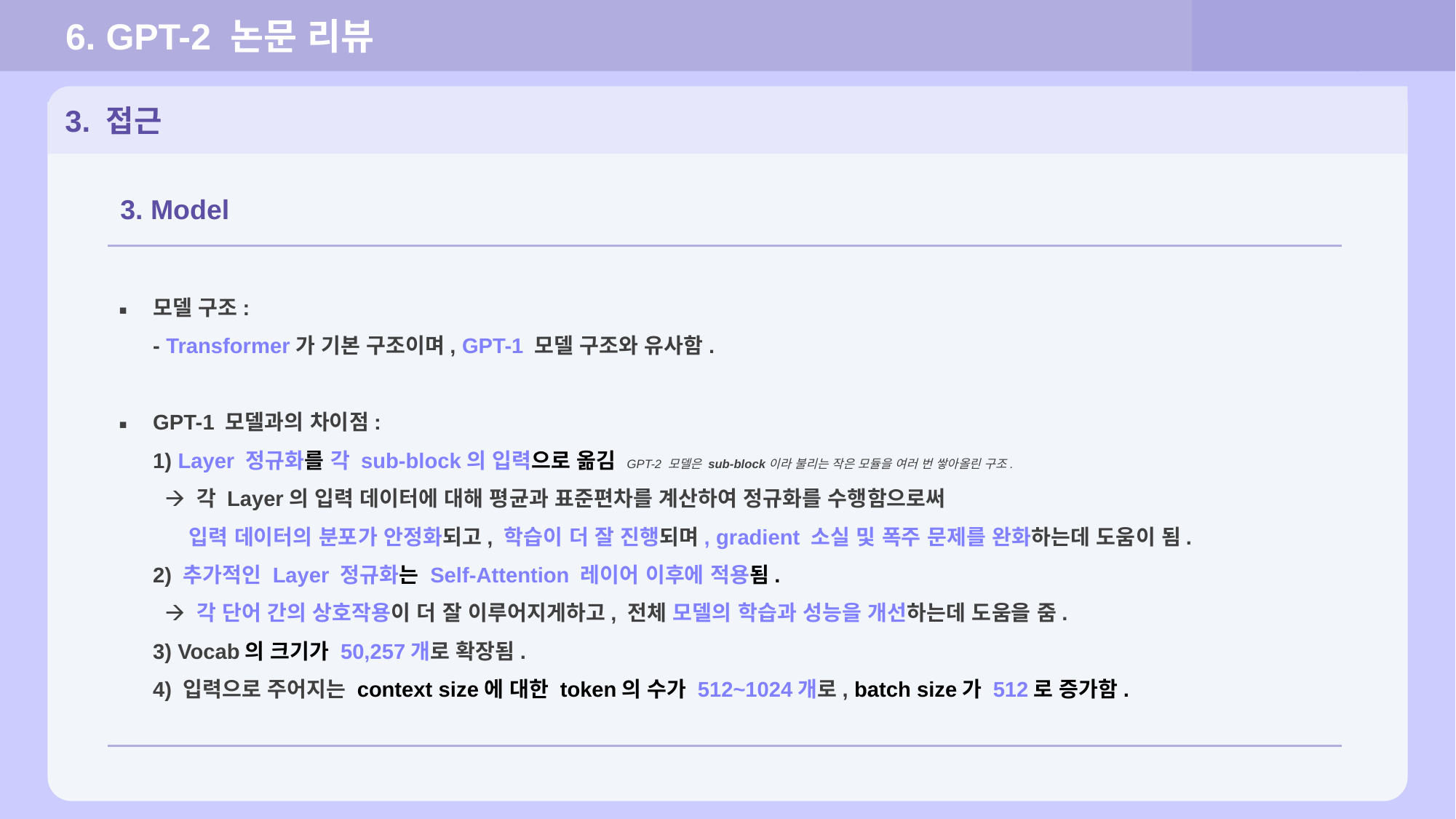

6. GPT-2 논문 리뷰

3. 접근

3. Model
모델 구조:
- Transformer가 기본 구조이며, GPT-1 모델 구조와 유사함.

GPT-1 모델과의 차이점:
1) Layer 정규화를 각 sub-block의 입력으로 옮김 GPT-2 모델은 sub-block이라 불리는 작은 모듈을 여러 번 쌓아올린 구조.
  🡪 각 Layer의 입력 데이터에 대해 평균과 표준편차를 계산하여 정규화를 수행함으로써
      입력 데이터의 분포가 안정화되고, 학습이 더 잘 진행되며, gradient 소실 및 폭주 문제를 완화하는데 도움이 됨.
2) 추가적인 Layer 정규화는 Self-Attention 레이어 이후에 적용됨.
  🡪 각 단어 간의 상호작용이 더 잘 이루어지게하고, 전체 모델의 학습과 성능을 개선하는데 도움을 줌.
3) Vocab의 크기가 50,257개로 확장됨.
4) 입력으로 주어지는 context size에 대한 token의 수가 512~1024개로, batch size가 512로 증가함.